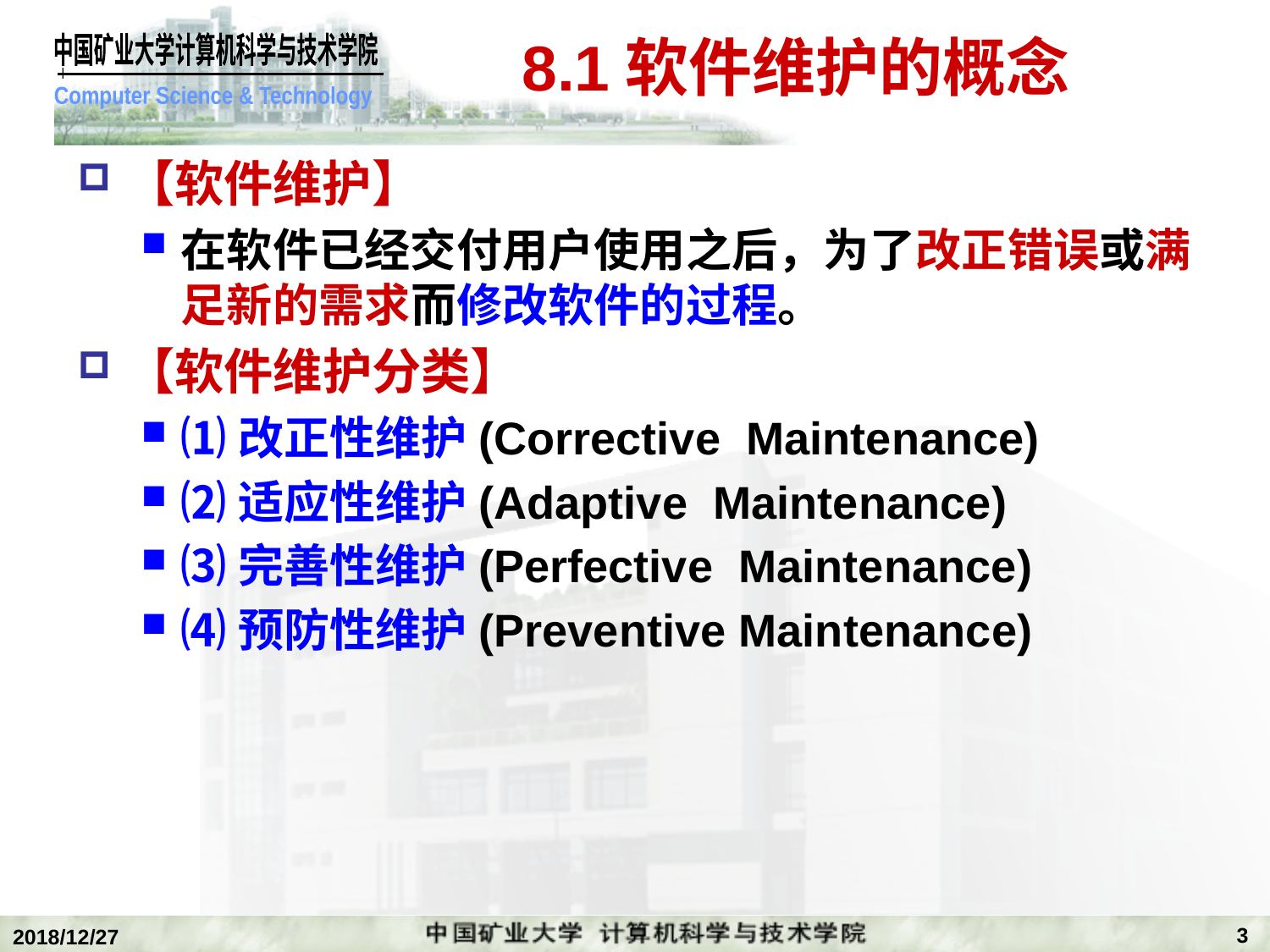

# 8.1软件维护的概念
【软件维护】
在软件已经交付用户使用之后，为了改正错误或满足新的需求而修改软件的过程。
【软件维护分类】
⑴改正性维护(Corrective  Maintenance)
⑵适应性维护(Adaptive  Maintenance)
⑶完善性维护(Perfective  Maintenance)
⑷预防性维护(Preventive Maintenance)
3
2018/12/27